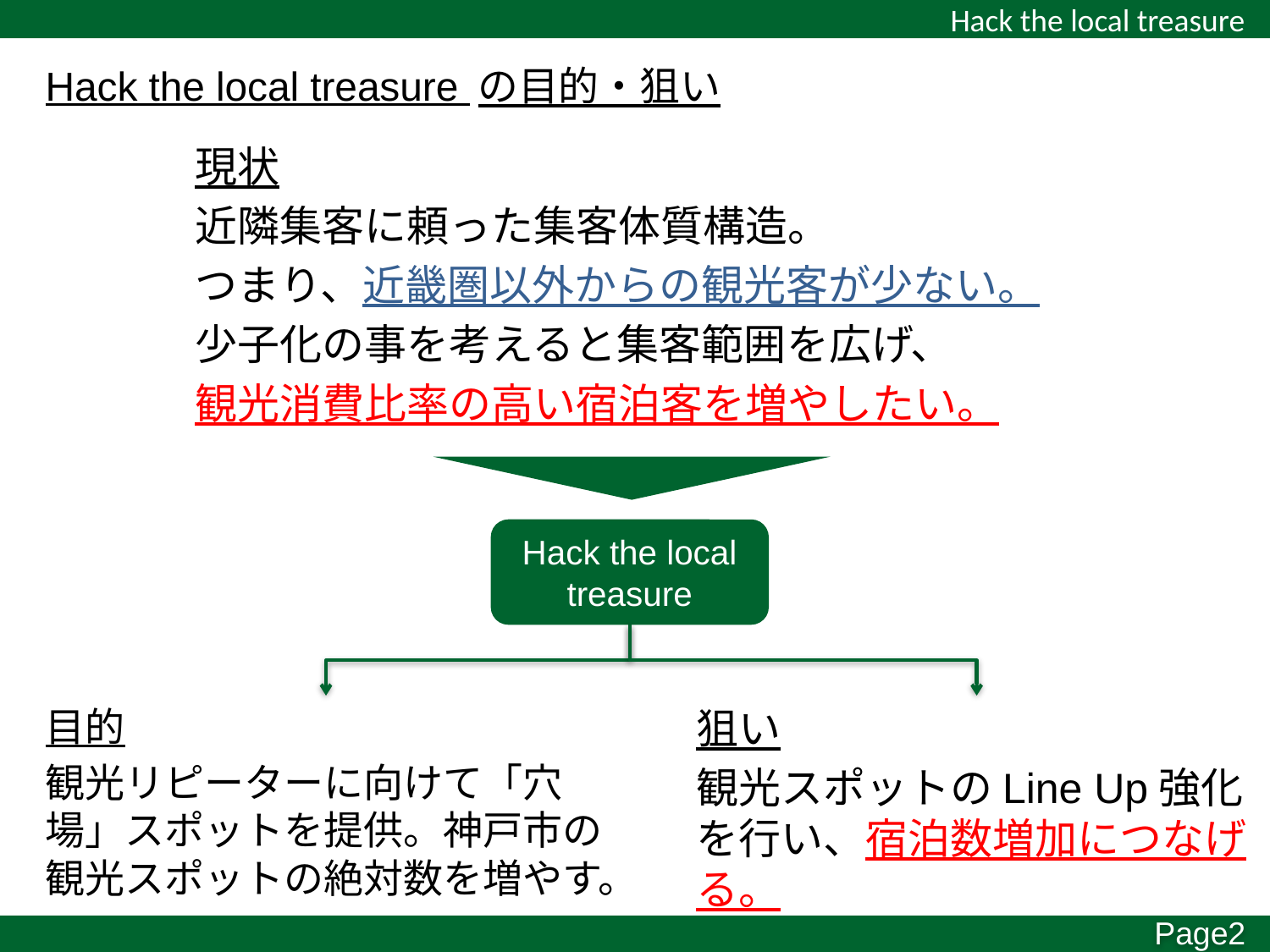

# Hack the local treasure の目的・狙い
現状
近隣集客に頼った集客体質構造。
つまり、近畿圏以外からの観光客が少ない。
少子化の事を考えると集客範囲を広げ、
観光消費比率の高い宿泊客を増やしたい。

Hack the local treasure
目的
観光リピーターに向けて「穴場」スポットを提供。神戸市の観光スポットの絶対数を増やす。

狙い
観光スポットのLine Up強化を行い、宿泊数増加につなげる。
Page2